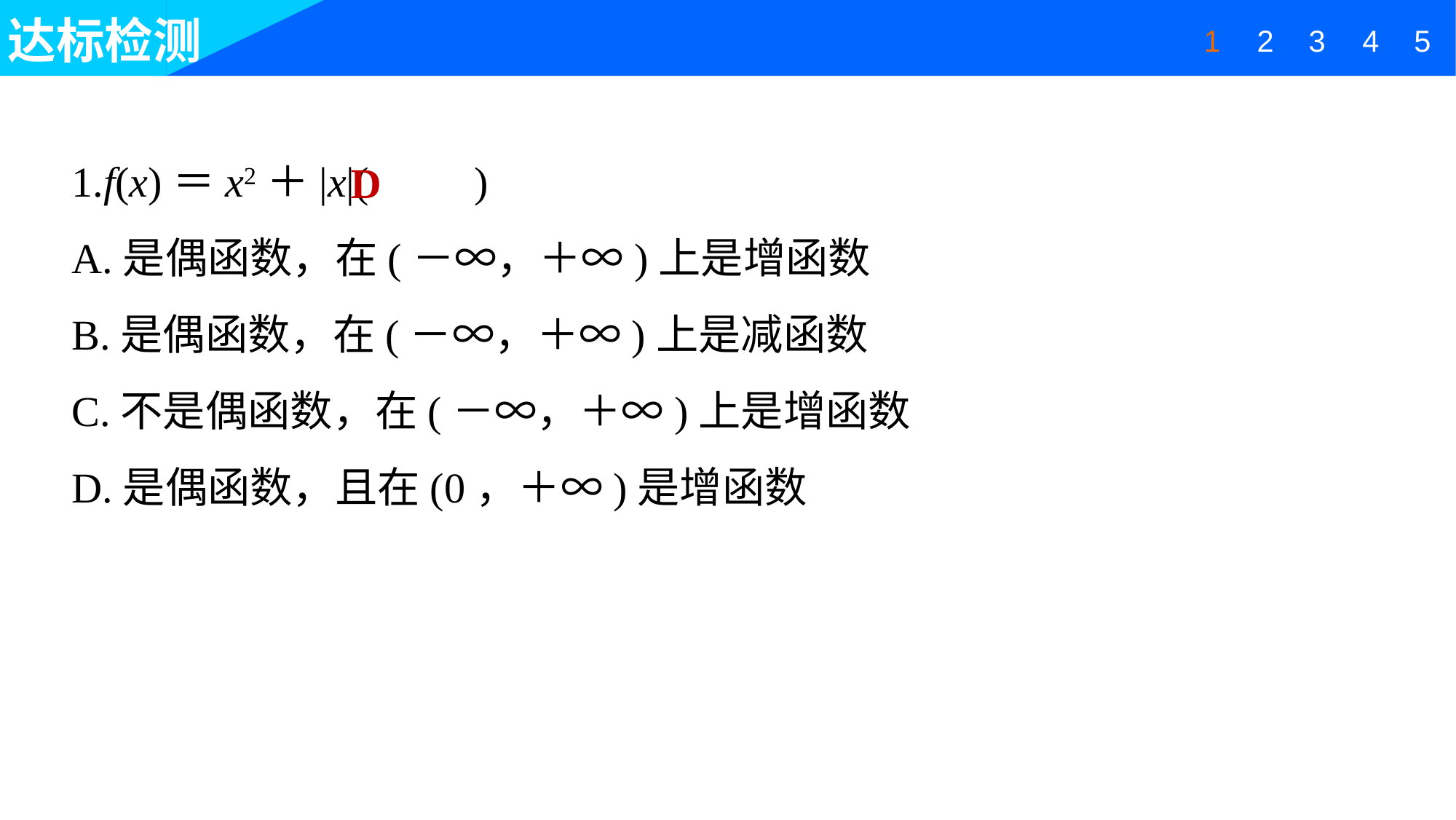

达标检测
4
5
1
2
3
1.f(x)＝x2＋|x|(　　)
A.是偶函数，在(－∞，＋∞)上是增函数
B.是偶函数，在(－∞，＋∞)上是减函数
C.不是偶函数，在(－∞，＋∞)上是增函数
D.是偶函数，且在(0，＋∞)是增函数
D